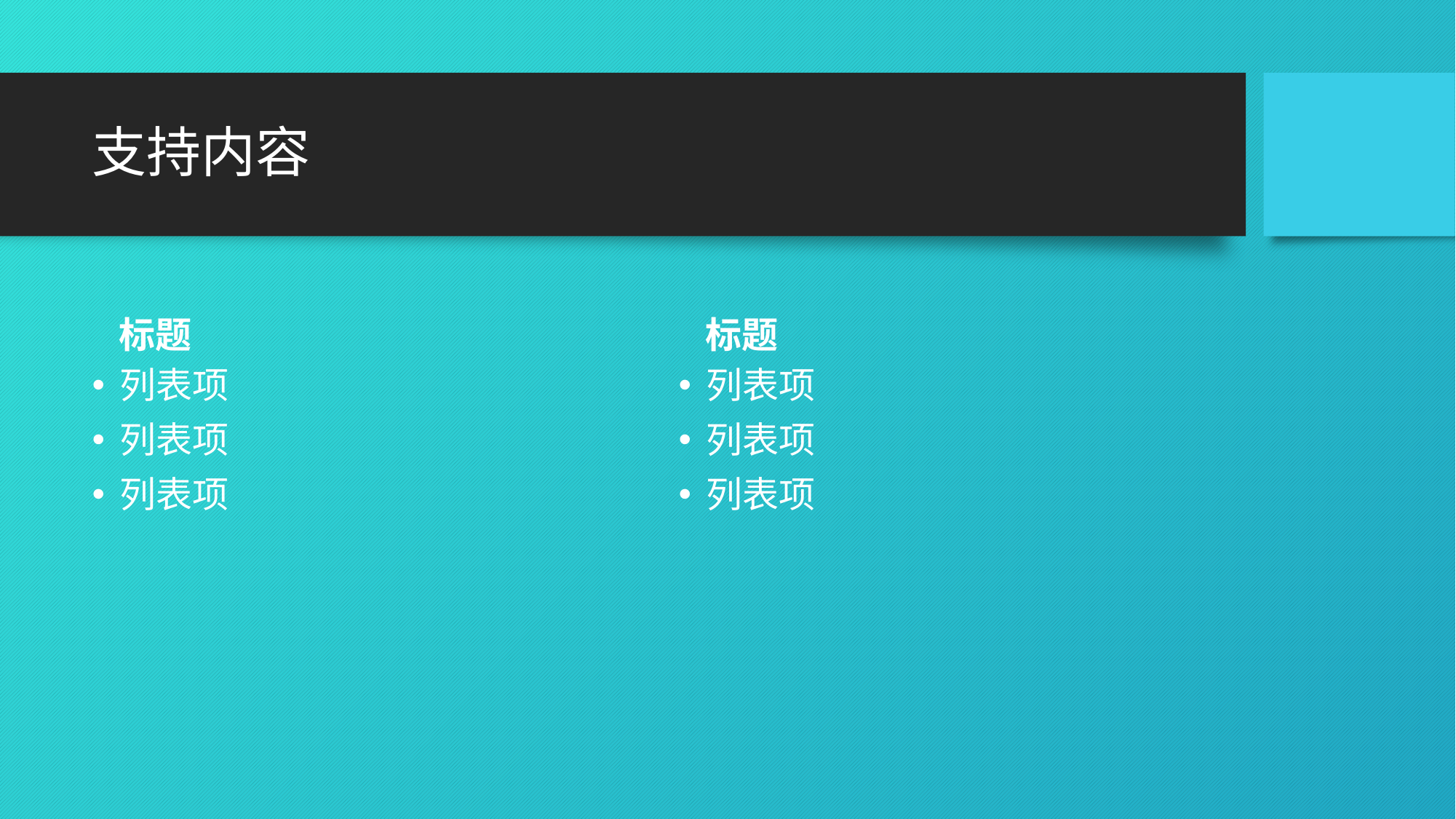

# 支持内容
标题
标题
列表项
列表项
列表项

列表项
列表项
列表项